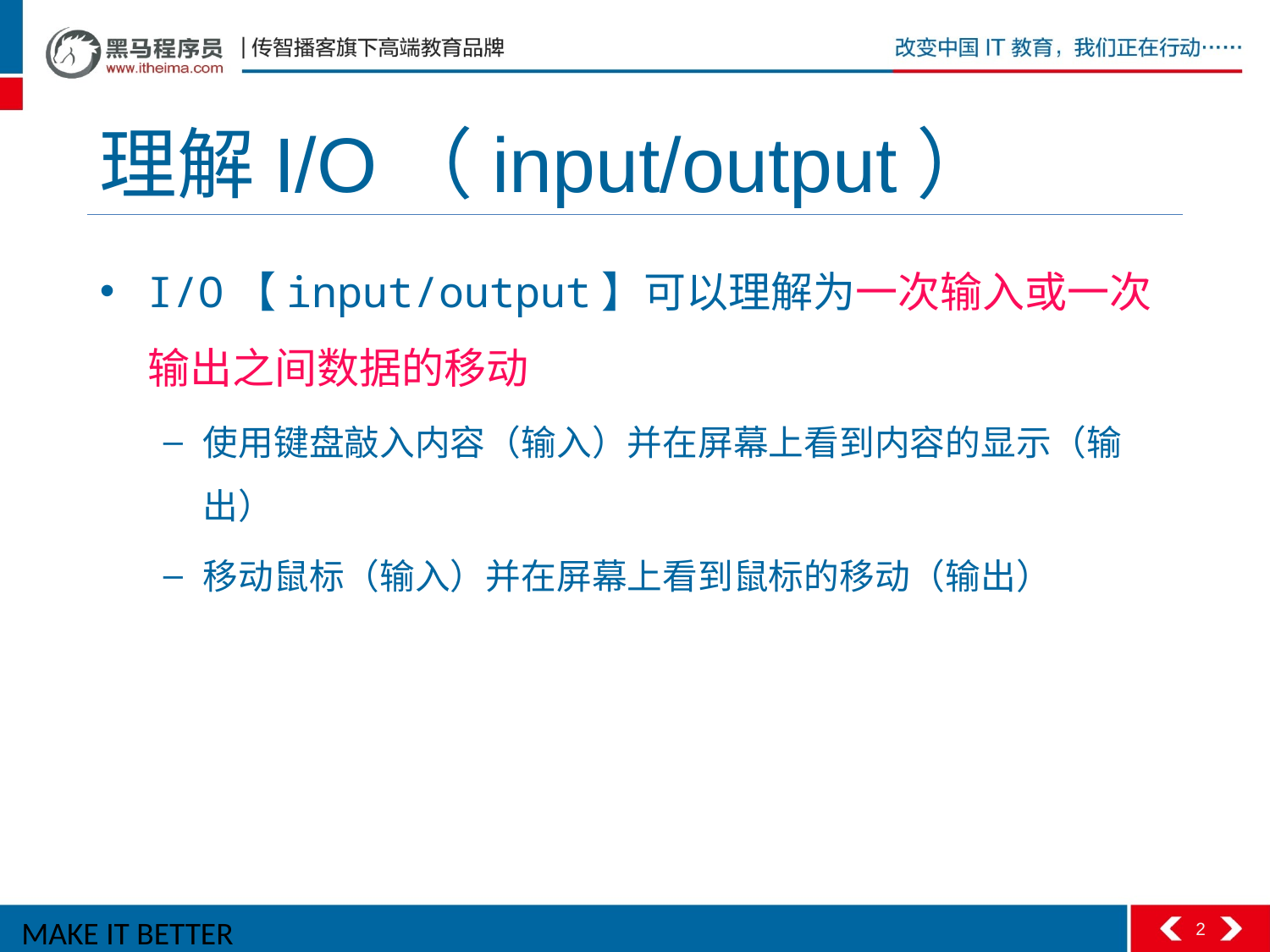

# 理解I/O（input/output）
I/O【input/output】可以理解为一次输入或一次输出之间数据的移动
使用键盘敲入内容（输入）并在屏幕上看到内容的显示（输出）
移动鼠标（输入）并在屏幕上看到鼠标的移动（输出）
2
MAKE IT BETTER